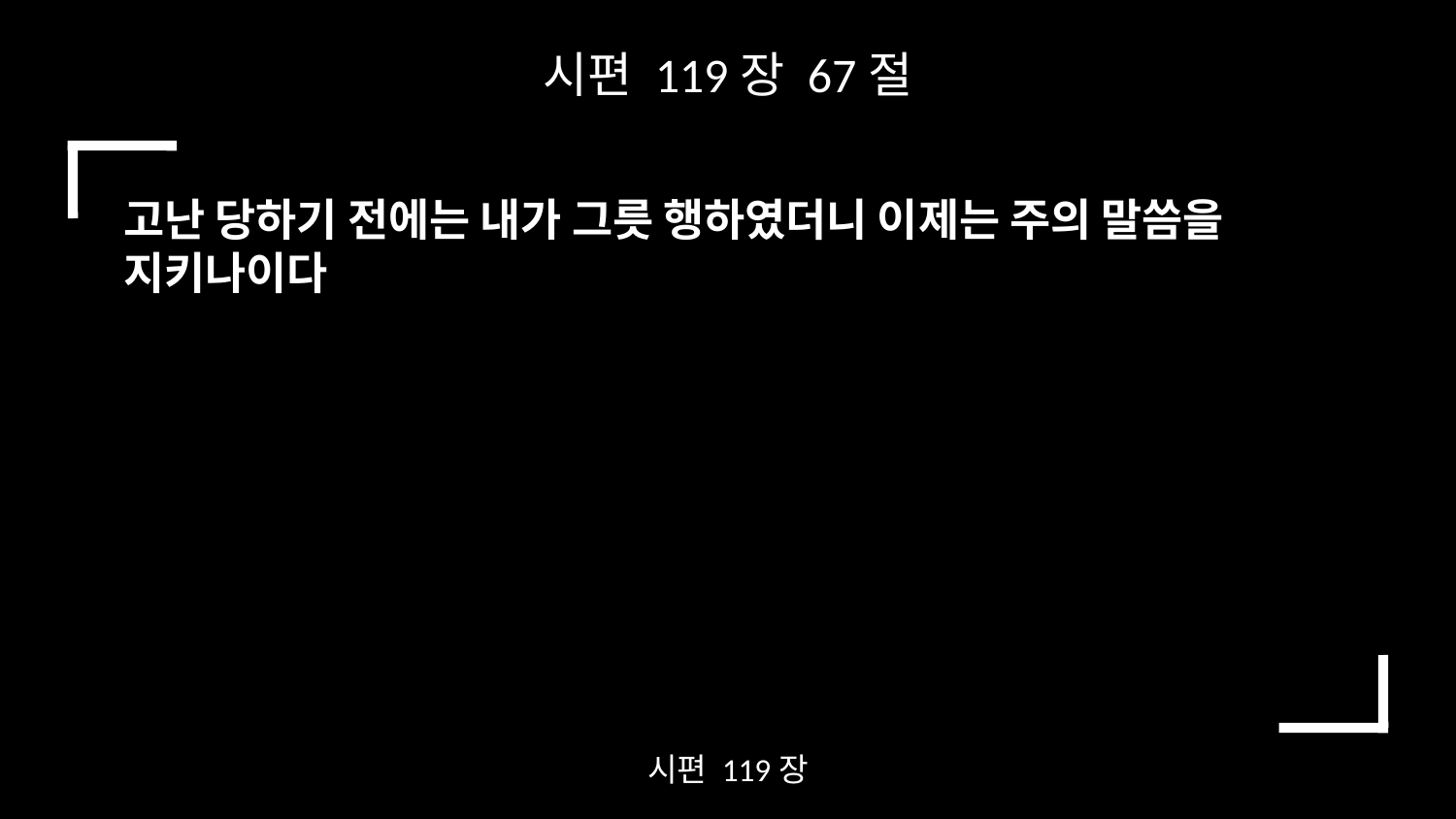

시편 119장 67절

고난 당하기 전에는 내가 그릇 행하였더니 이제는 주의 말씀을 지키나이다

시편 119장